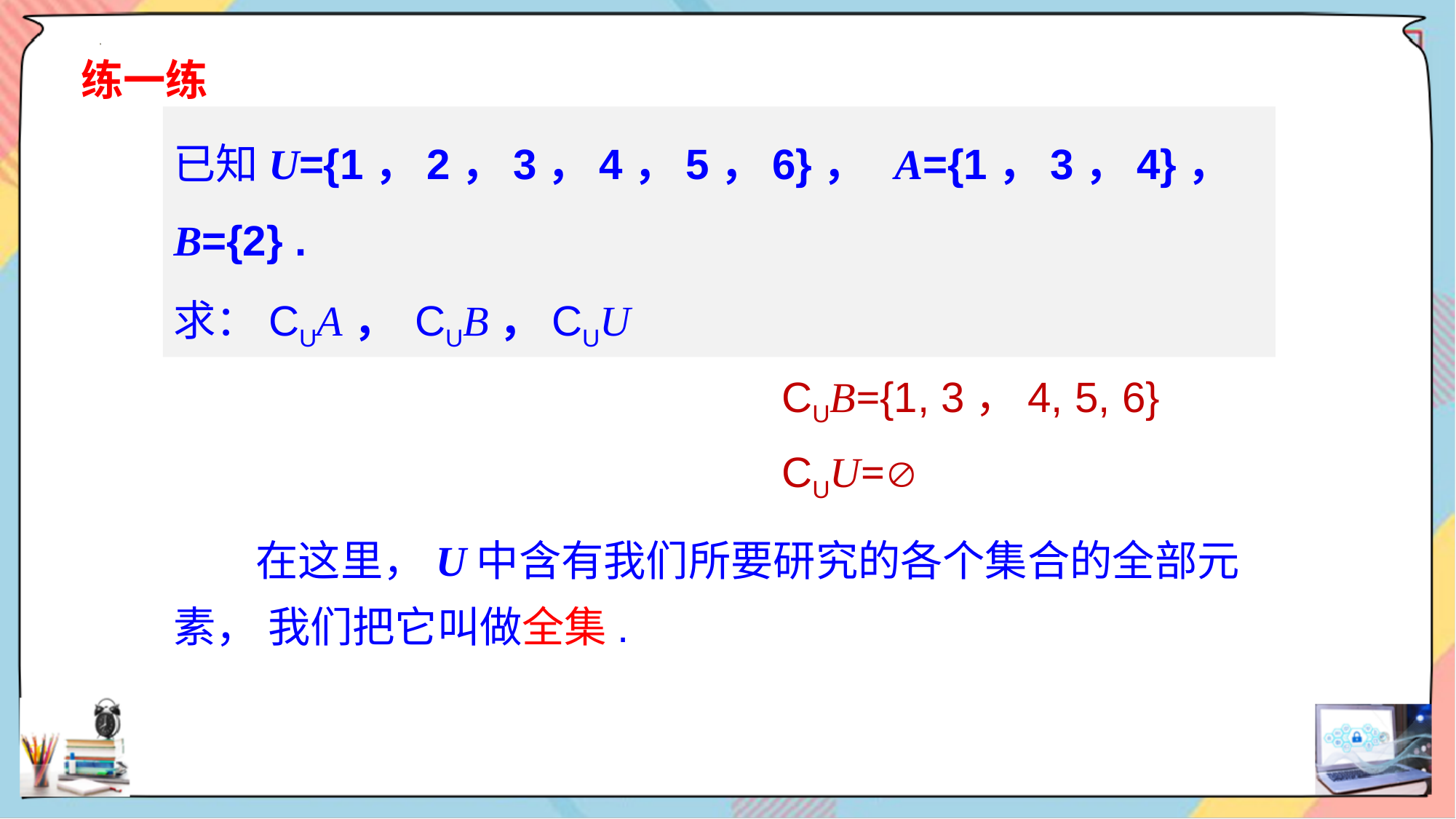

练一练
已知U={1，2，3，4，5，6}，  A={1，3，4}， B={2} .
求：СUA， СUB，СUU
СUA={2, 5，6}
СUB={1, 3，4, 5, 6}
СUU=∅
         在这里，U中含有我们所要研究的各个集合的全部元素， 我们把它叫做全集.